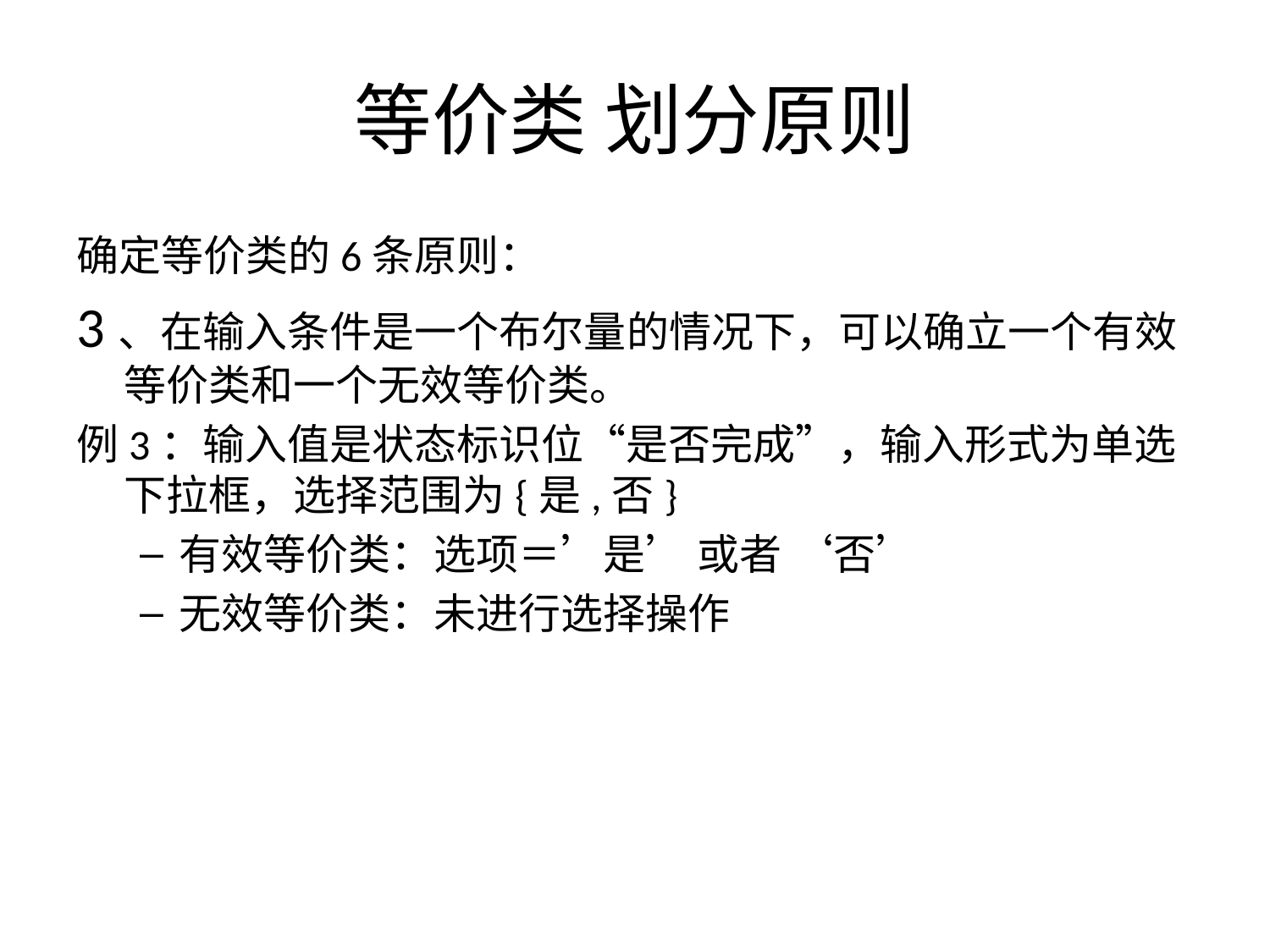

# 等价类 划分原则
确定等价类的6条原则：
3、在输入条件是一个布尔量的情况下，可以确立一个有效等价类和一个无效等价类。
例3：输入值是状态标识位“是否完成”，输入形式为单选下拉框，选择范围为{是,否}
有效等价类：选项＝’是’ 或者 ‘否’
无效等价类：未进行选择操作